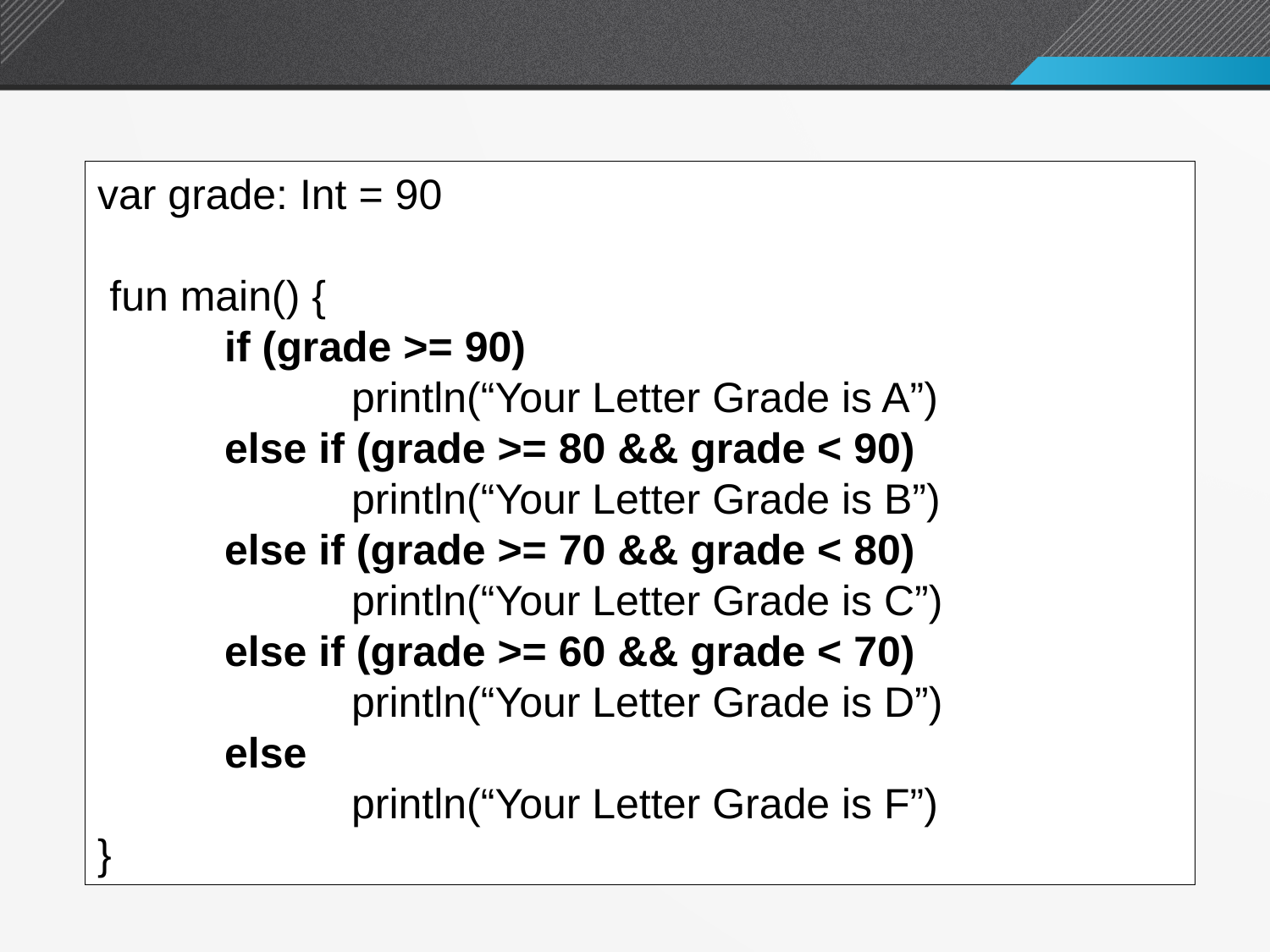

조건문: if ~ else if ~ else 문
var grade: Int = 90

 fun main() {
 	if (grade >= 90)
		println(“Your Letter Grade is A”)
	else if (grade >= 80 && grade < 90)
		println(“Your Letter Grade is B”)
	else if (grade >= 70 && grade < 80)
		println(“Your Letter Grade is C”)
	else if (grade >= 60 && grade < 70)
		println(“Your Letter Grade is D”)
	else
		println(“Your Letter Grade is F”)
}